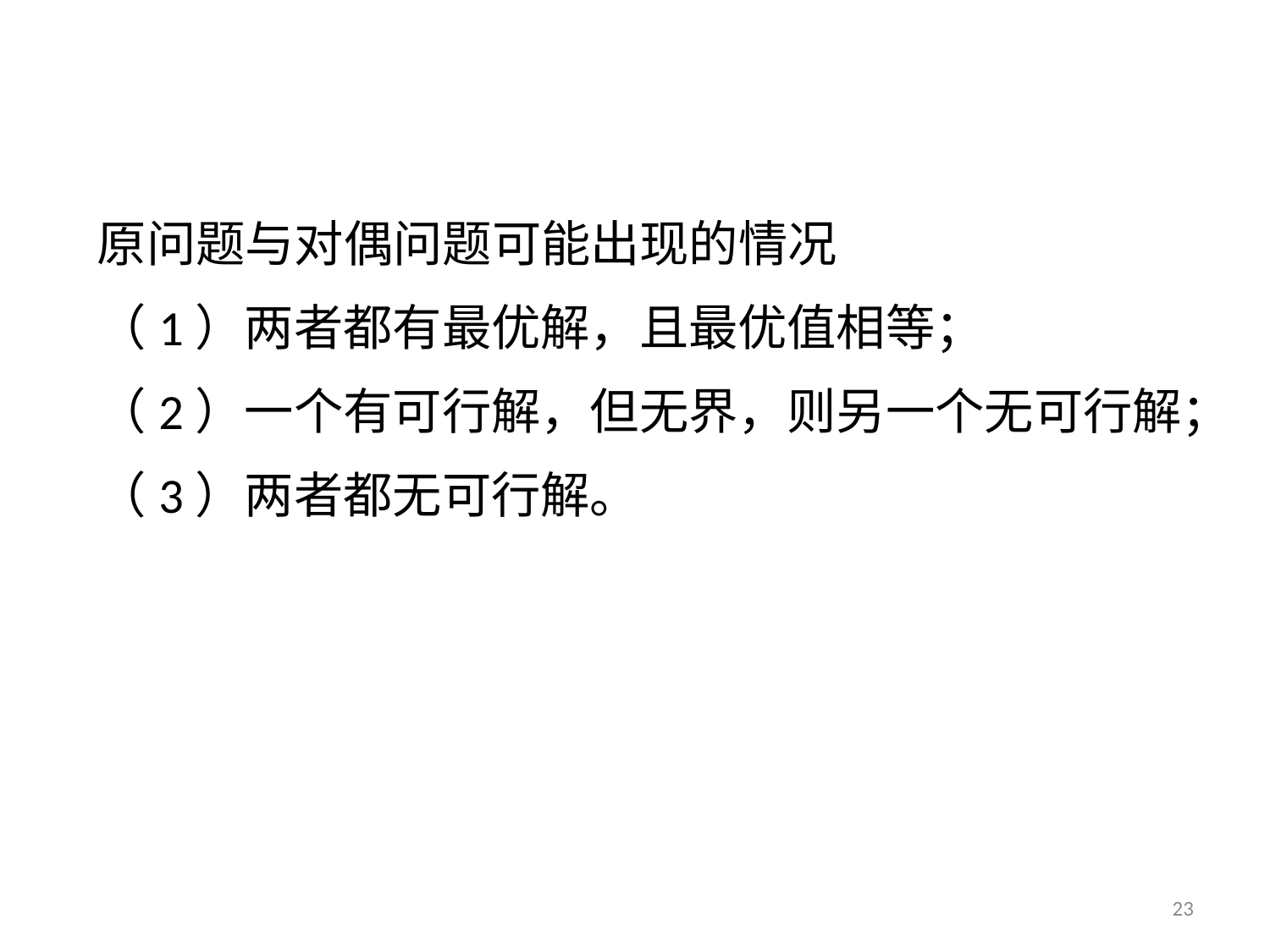

原问题与对偶问题可能出现的情况
（1）两者都有最优解，且最优值相等；
（2）一个有可行解，但无界，则另一个无可行解；
（3）两者都无可行解。
23